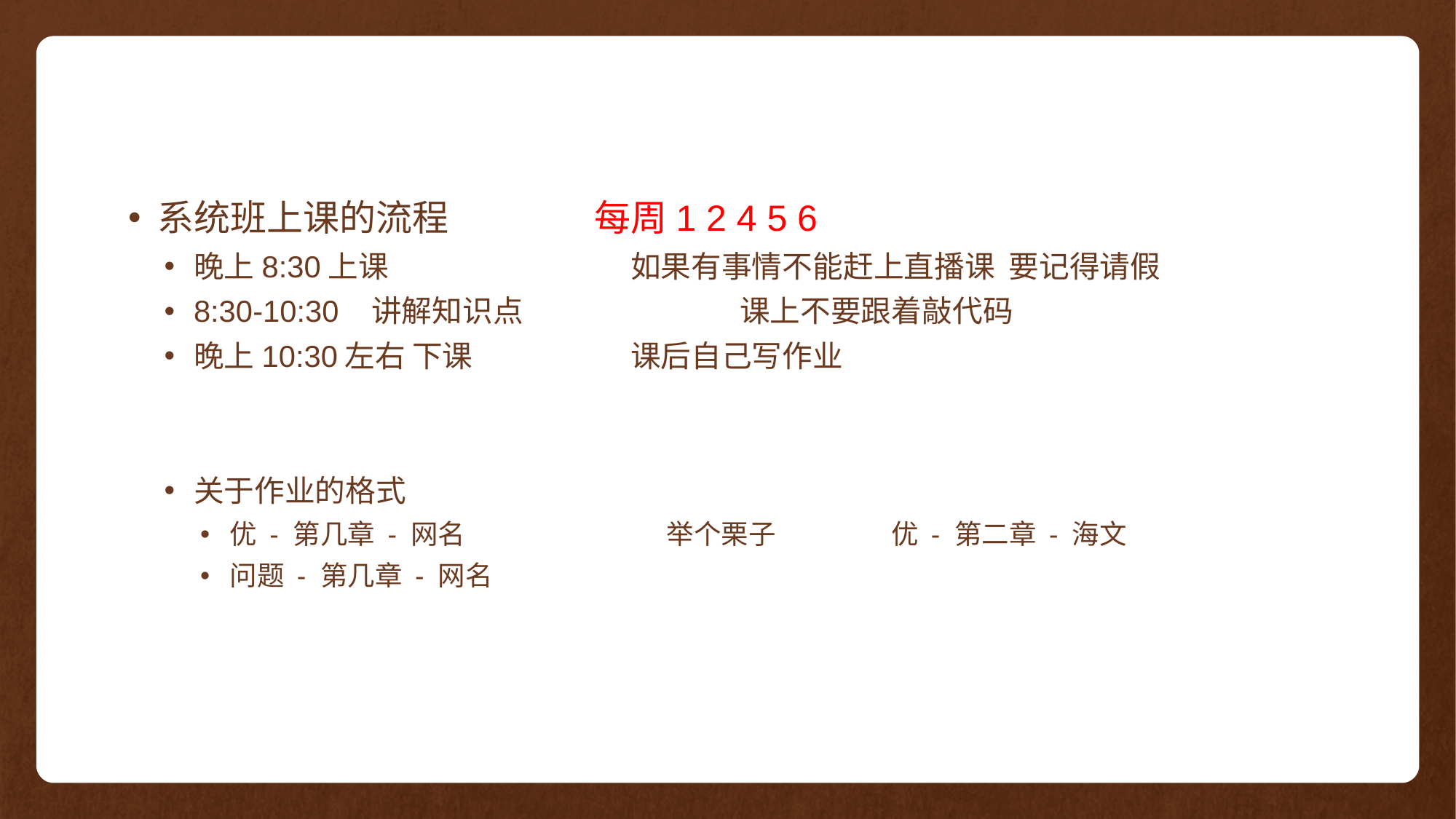

系统班上课的流程 		每周1 2 4 5 6
晚上8:30上课			如果有事情不能赶上直播课  要记得请假
8:30-10:30   讲解知识点  		课上不要跟着敲代码
晚上10:30左右	下课		课后自己写作业

关于作业的格式
优 - 第几章 - 网名     		举个栗子 	 优 - 第二章 - 海文
问题 - 第几章 - 网名